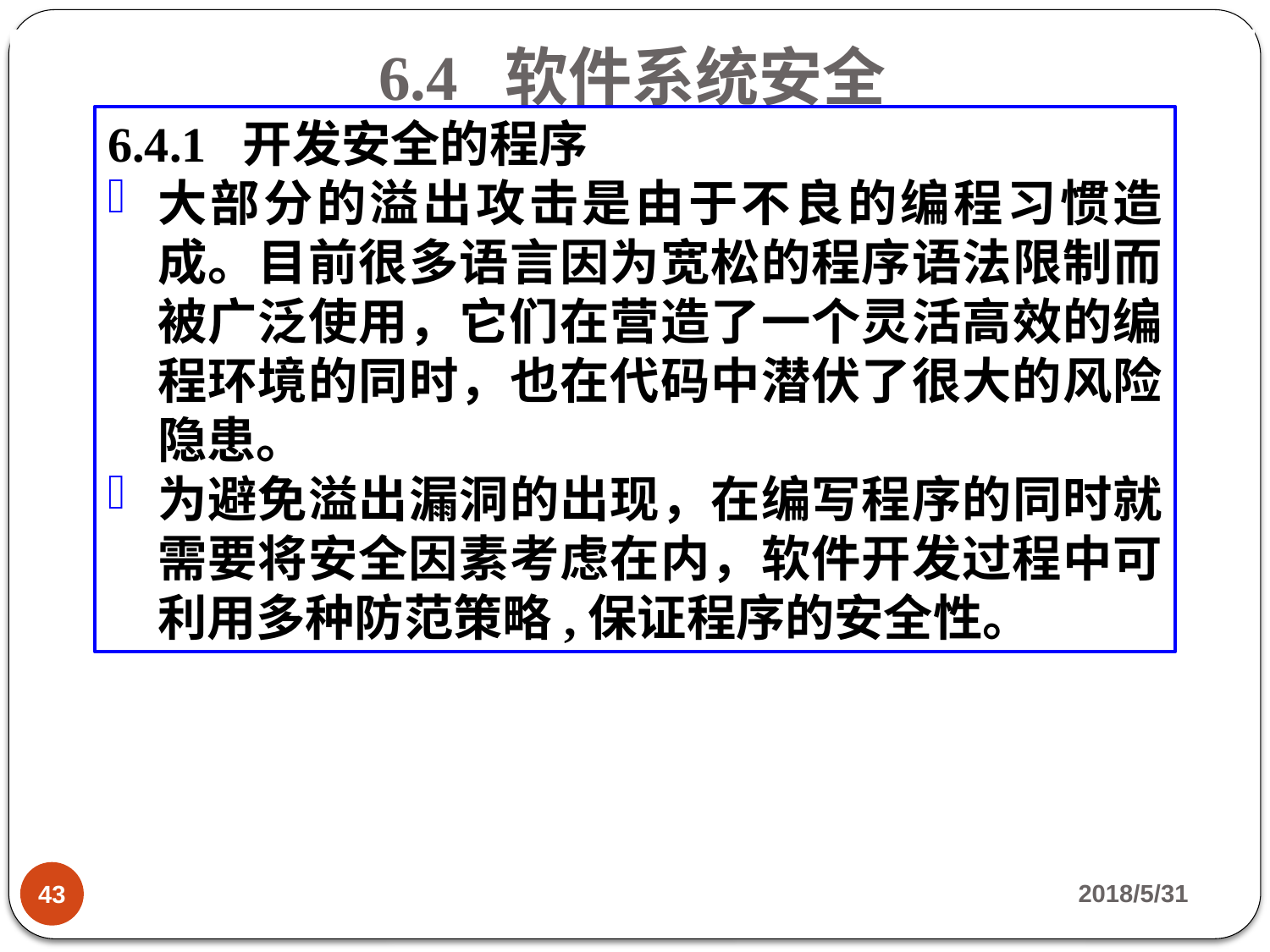

# 6.4  软件系统安全
6.4.1  开发安全的程序
大部分的溢出攻击是由于不良的编程习惯造成。目前很多语言因为宽松的程序语法限制而被广泛使用，它们在营造了一个灵活高效的编程环境的同时，也在代码中潜伏了很大的风险隐患。
为避免溢出漏洞的出现，在编写程序的同时就需要将安全因素考虑在内，软件开发过程中可利用多种防范策略,保证程序的安全性。
2018/5/31
43